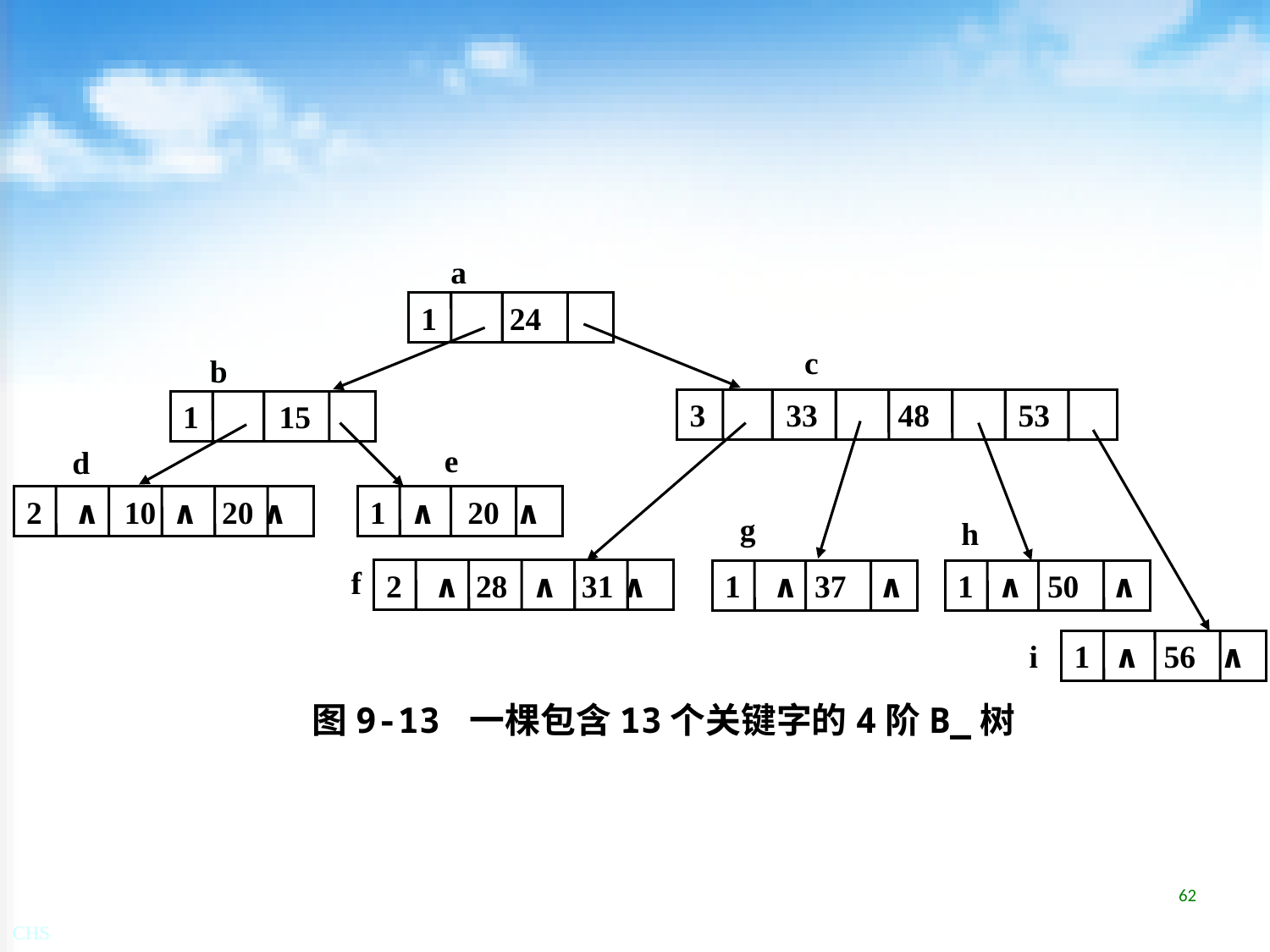

a
1         24

c
b
3          33          48           53

1          15

e
d
2    ∧   10  ∧   20 ∧

1   ∧    20  ∧

g
h
f
2    ∧  28   ∧   31 ∧

1    ∧  37    ∧

1   ∧   50    ∧

i
1   ∧   56   ∧

图9-13 一棵包含13个关键字的4阶B_树
62